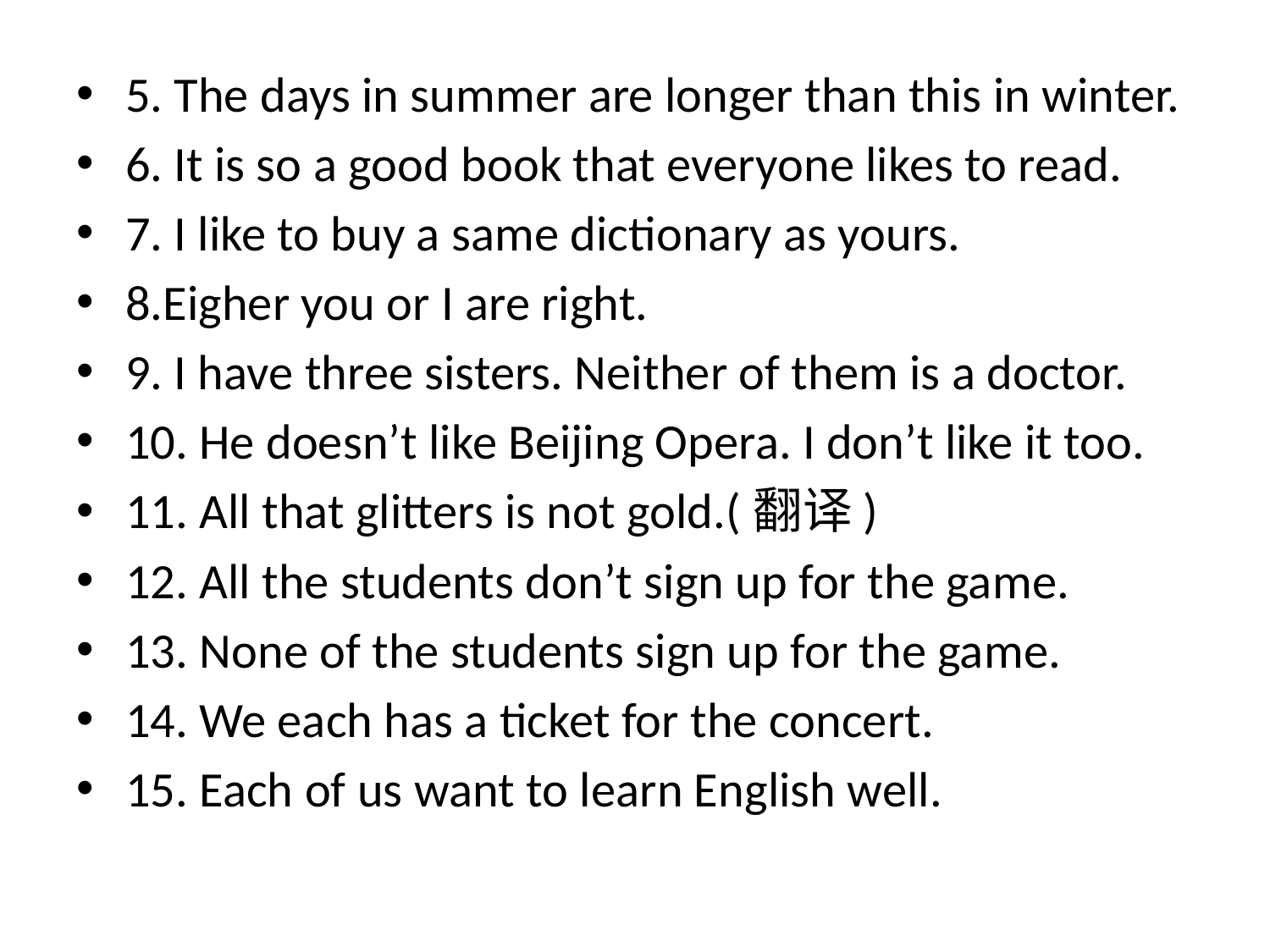

5. The days in summer are longer than this in winter.
6. It is so a good book that everyone likes to read.
7. I like to buy a same dictionary as yours.
8.Eigher you or I are right.
9. I have three sisters. Neither of them is a doctor.
10. He doesn’t like Beijing Opera. I don’t like it too.
11. All that glitters is not gold.(翻译)
12. All the students don’t sign up for the game.
13. None of the students sign up for the game.
14. We each has a ticket for the concert.
15. Each of us want to learn English well.